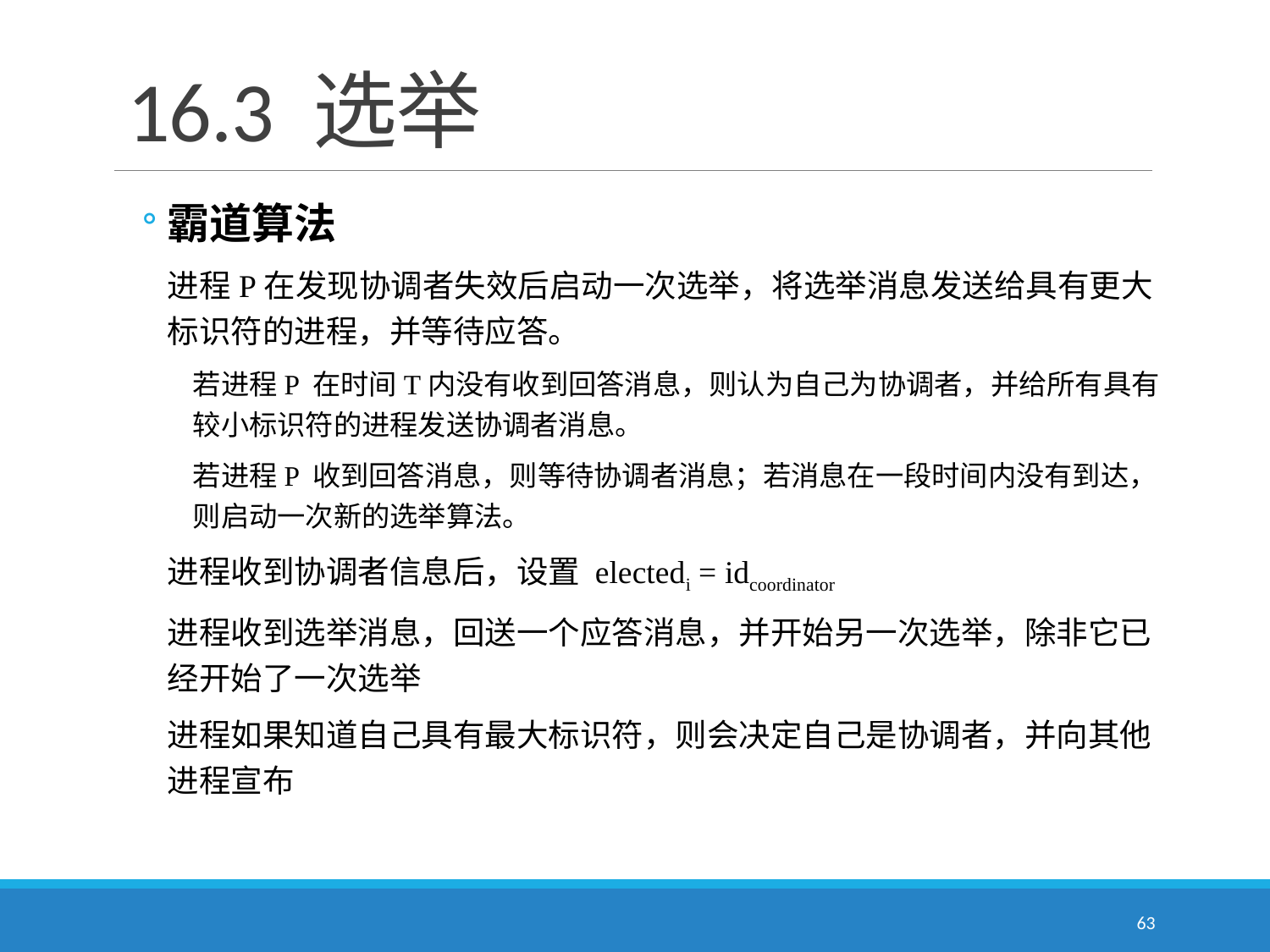

# 16.3 选举
霸道算法
进程P在发现协调者失效后启动一次选举，将选举消息发送给具有更大标识符的进程，并等待应答。
若进程P 在时间T内没有收到回答消息，则认为自己为协调者，并给所有具有较小标识符的进程发送协调者消息。
若进程P 收到回答消息，则等待协调者消息；若消息在一段时间内没有到达，则启动一次新的选举算法。
进程收到协调者信息后，设置 electedi = idcoordinator
进程收到选举消息，回送一个应答消息，并开始另一次选举，除非它已经开始了一次选举
进程如果知道自己具有最大标识符，则会决定自己是协调者，并向其他进程宣布

63